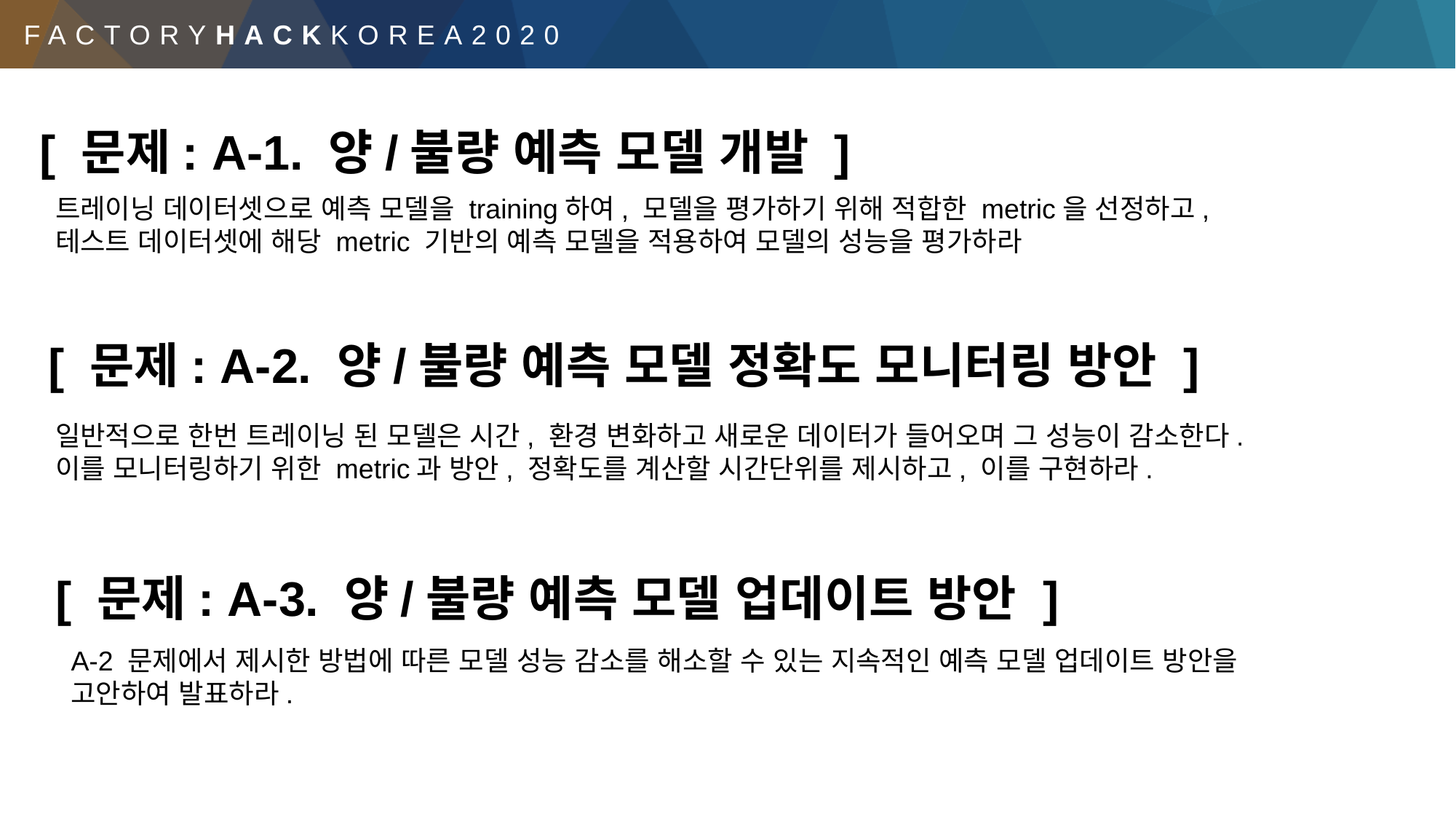

[ 문제: A-1. 양/불량 예측 모델 개발 ]
트레이닝 데이터셋으로 예측 모델을 training하여, 모델을 평가하기 위해 적합한 metric을 선정하고, 테스트 데이터셋에 해당 metric 기반의 예측 모델을 적용하여 모델의 성능을 평가하라
[ 문제: A-2. 양/불량 예측 모델 정확도 모니터링 방안 ]
일반적으로 한번 트레이닝 된 모델은 시간, 환경 변화하고 새로운 데이터가 들어오며 그 성능이 감소한다. 이를 모니터링하기 위한 metric과 방안, 정확도를 계산할 시간단위를 제시하고, 이를 구현하라.
[ 문제: A-3. 양/불량 예측 모델 업데이트 방안 ]
A-2 문제에서 제시한 방법에 따른 모델 성능 감소를 해소할 수 있는 지속적인 예측 모델 업데이트 방안을 고안하여 발표하라.